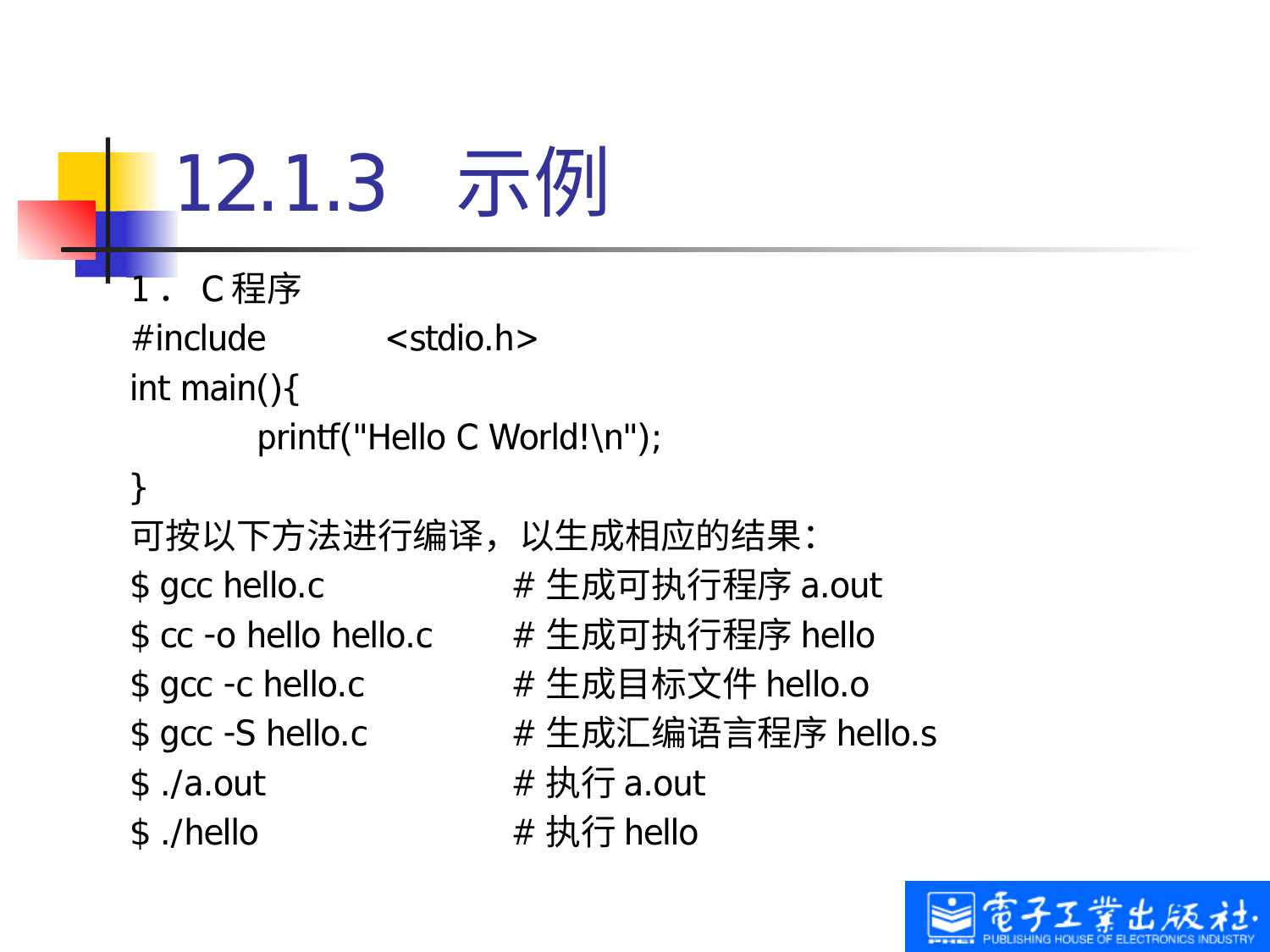

# 12.1.3  示例
1．C程序
#include	<stdio.h>
int main(){
	printf("Hello C World!\n");
}
可按以下方法进行编译，以生成相应的结果：
$ gcc hello.c 		#生成可执行程序a.out
$ cc -o hello hello.c 	#生成可执行程序hello
$ gcc -c hello.c 		#生成目标文件hello.o
$ gcc -S hello.c 		#生成汇编语言程序hello.s
$ ./a.out 		#执行a.out
$ ./hello 		#执行hello